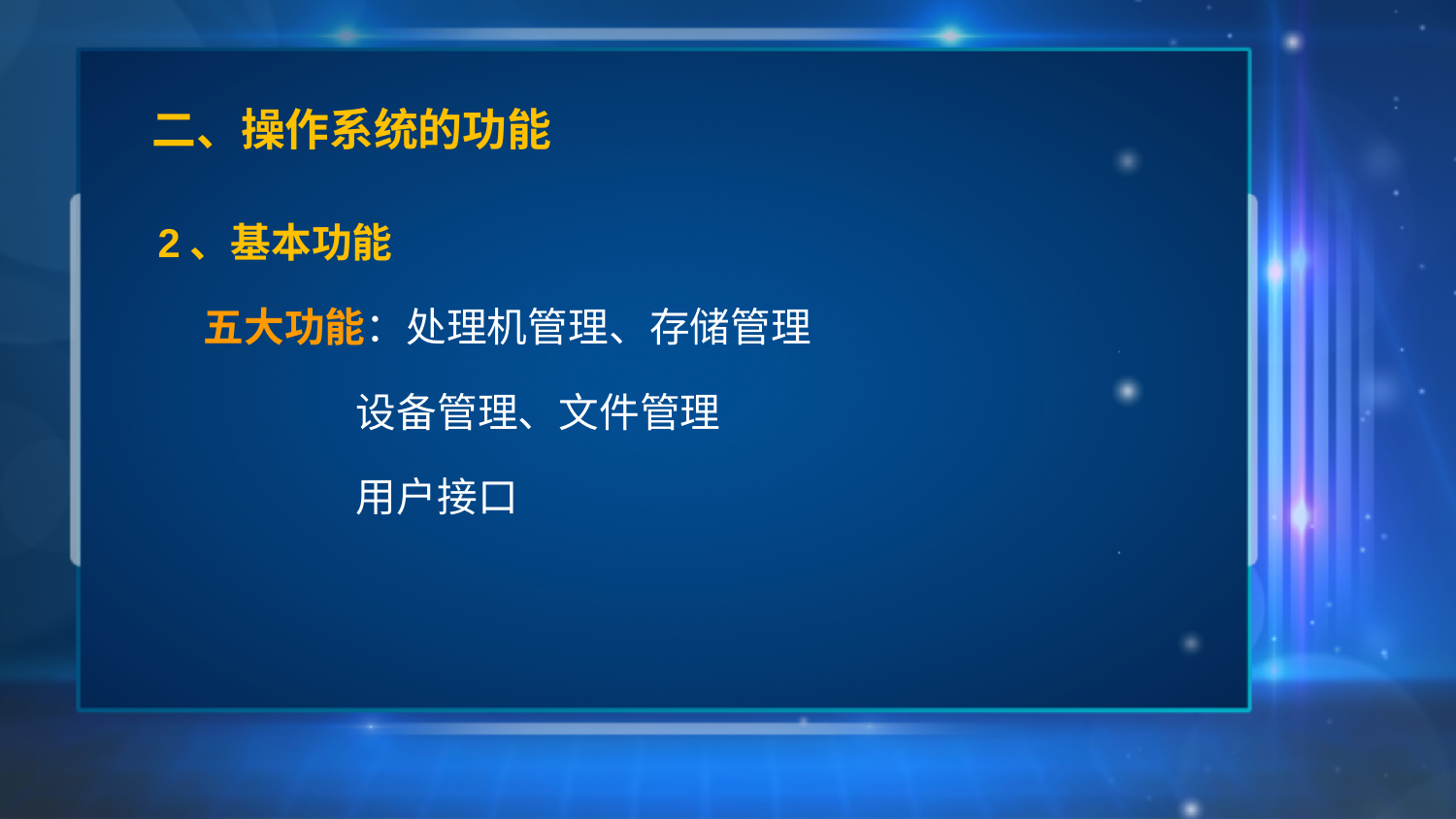

# 二、操作系统的功能
2、基本功能
    五大功能：处理机管理、存储管理
                     设备管理、文件管理
                     用户接口